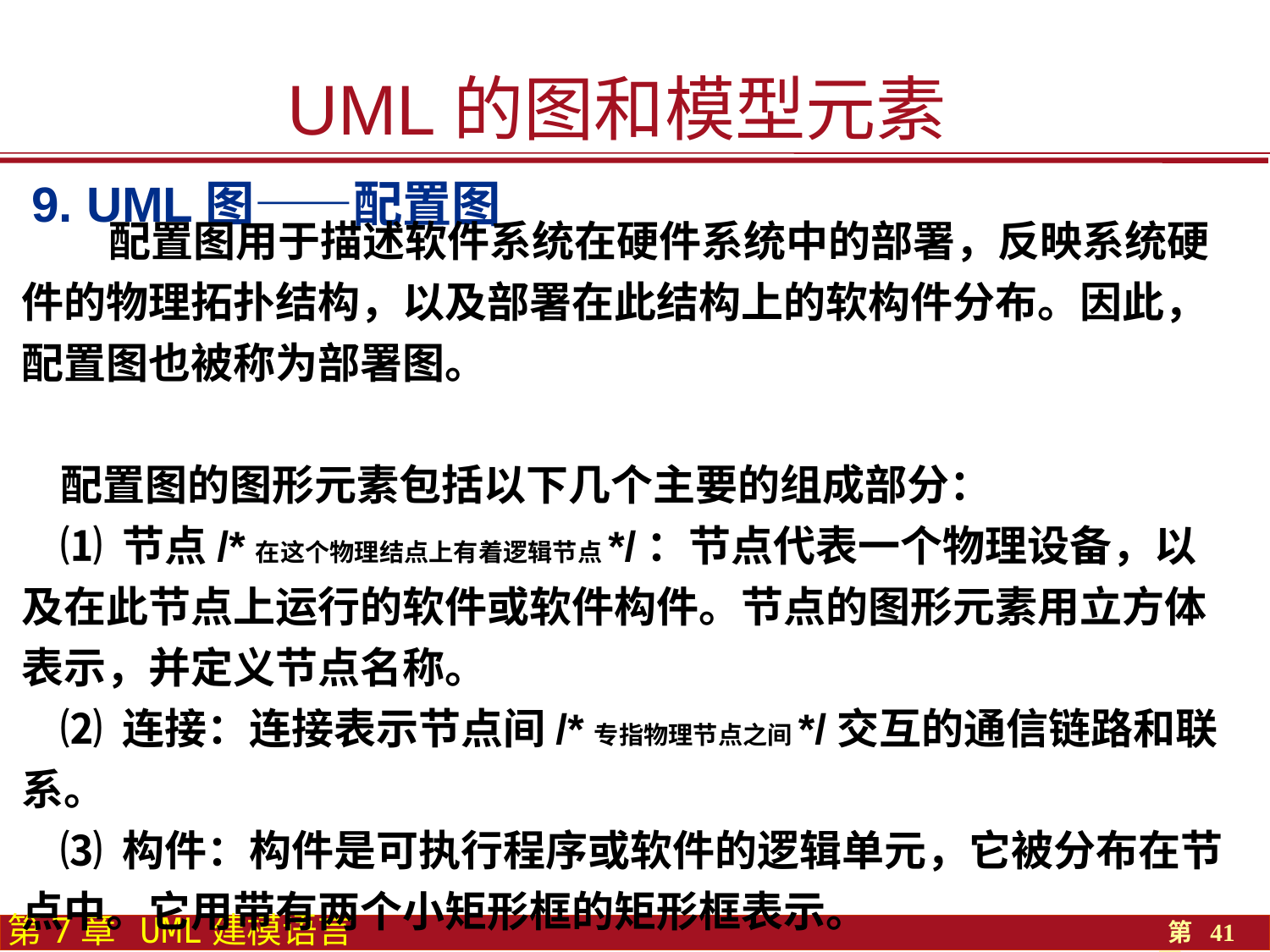

UML的图和模型元素
9. UML图——配置图
    配置图用于描述软件系统在硬件系统中的部署，反映系统硬件的物理拓扑结构，以及部署在此结构上的软构件分布。因此，配置图也被称为部署图。

配置图的图形元素包括以下几个主要的组成部分：
⑴ 节点/*在这个物理结点上有着逻辑节点*/：节点代表一个物理设备，以及在此节点上运行的软件或软件构件。节点的图形元素用立方体表示，并定义节点名称。
⑵ 连接：连接表示节点间/*专指物理节点之间*/交互的通信链路和联系。
⑶ 构件：构件是可执行程序或软件的逻辑单元，它被分布在节点中。它用带有两个小矩形框的矩形框表示。